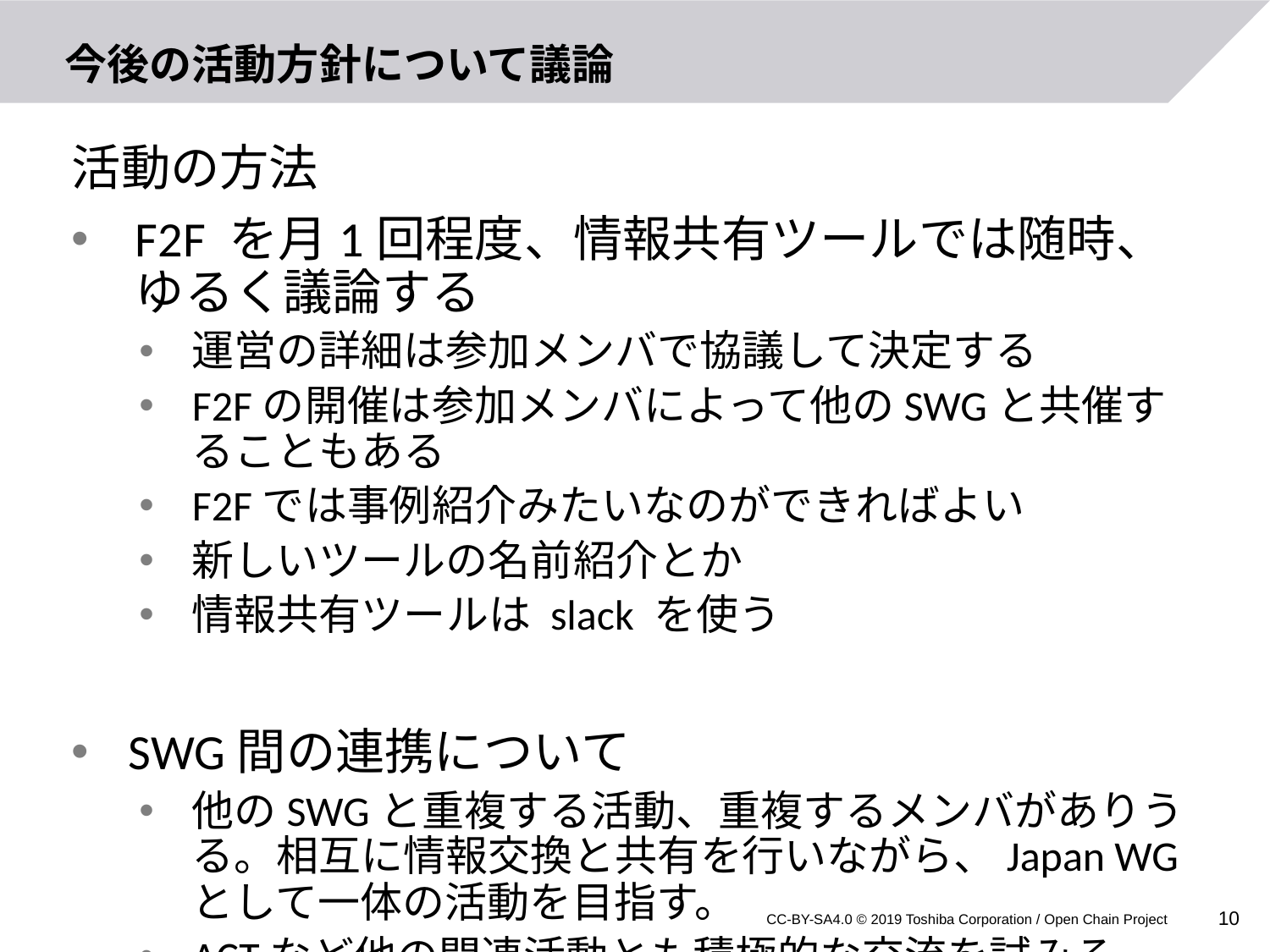

# 今後の活動方針について議論
活動の方法
F2F を月1回程度、情報共有ツールでは随時、ゆるく議論する
運営の詳細は参加メンバで協議して決定する
F2Fの開催は参加メンバによって他のSWGと共催することもある
F2Fでは事例紹介みたいなのができればよい
新しいツールの名前紹介とか
情報共有ツールは slack を使う

SWG間の連携について
他のSWGと重複する活動、重複するメンバがありうる。相互に情報交換と共有を行いながら、Japan WG として一体の活動を目指す。
ACTなど他の関連活動とも積極的な交流を試みる。